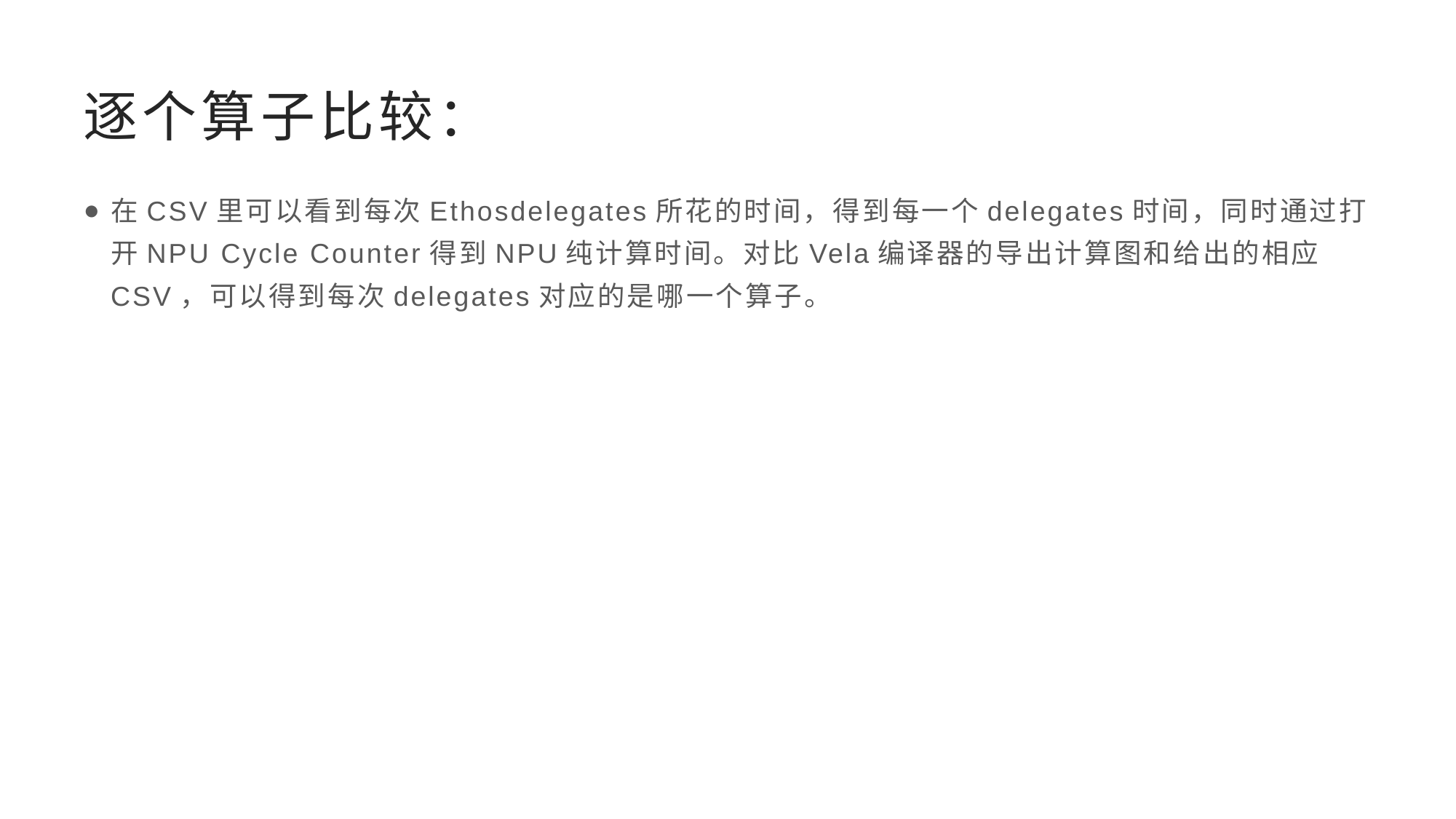

# 逐个算子比较：
在CSV里可以看到每次Ethosdelegates所花的时间，得到每一个delegates时间，同时通过打开NPU Cycle Counter得到NPU纯计算时间。对比Vela编译器的导出计算图和给出的相应CSV，可以得到每次delegates对应的是哪一个算子。